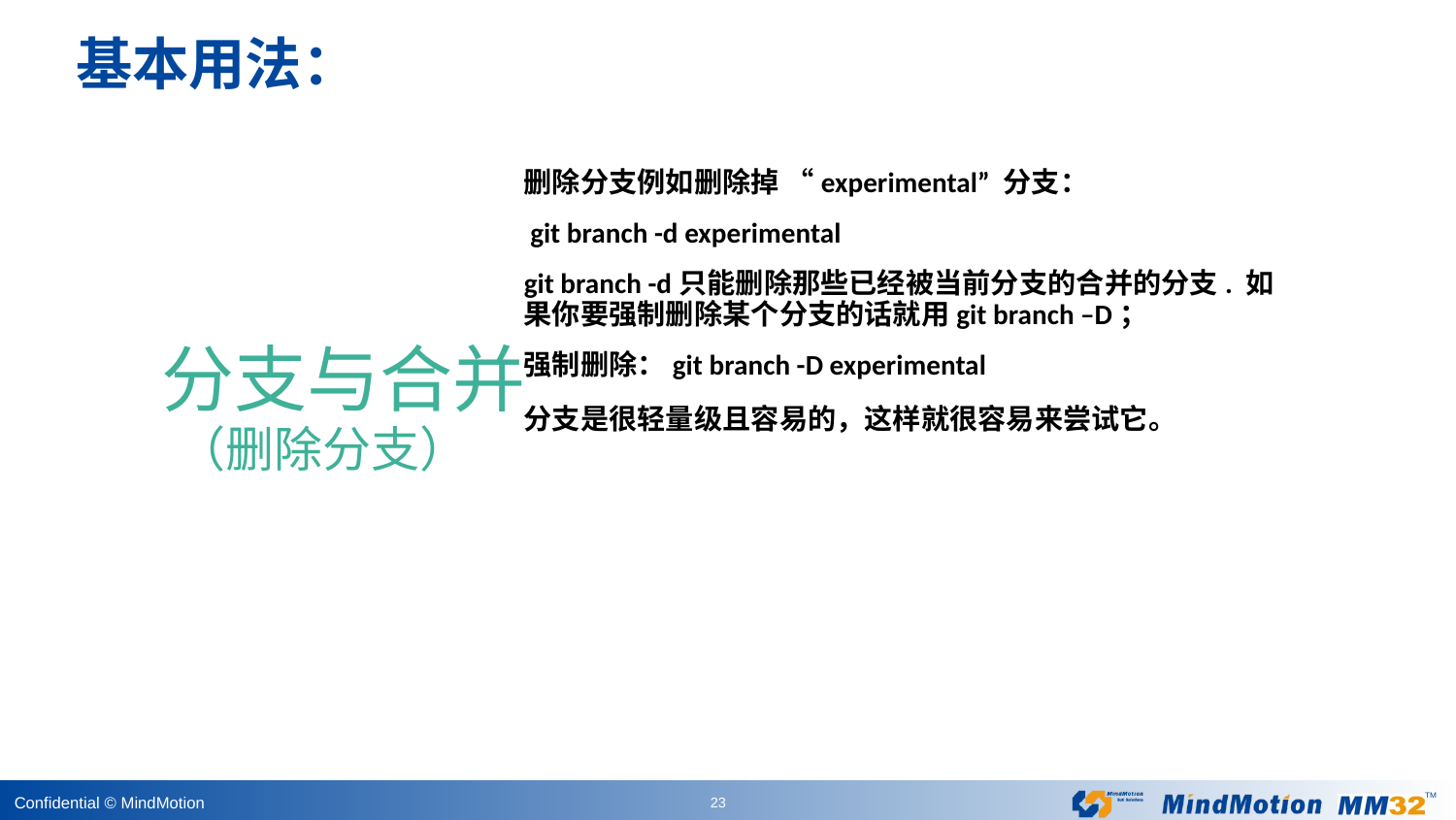

# 基本用法：
删除分支例如删除掉 “experimental” 分支：
 git branch -d experimental
git branch -d只能删除那些已经被当前分支的合并的分支. 如果你要强制删除某个分支的话就用git branch –D；
强制删除：git branch -D experimental
分支是很轻量级且容易的，这样就很容易来尝试它。

 分支与合并
（删除分支）
23